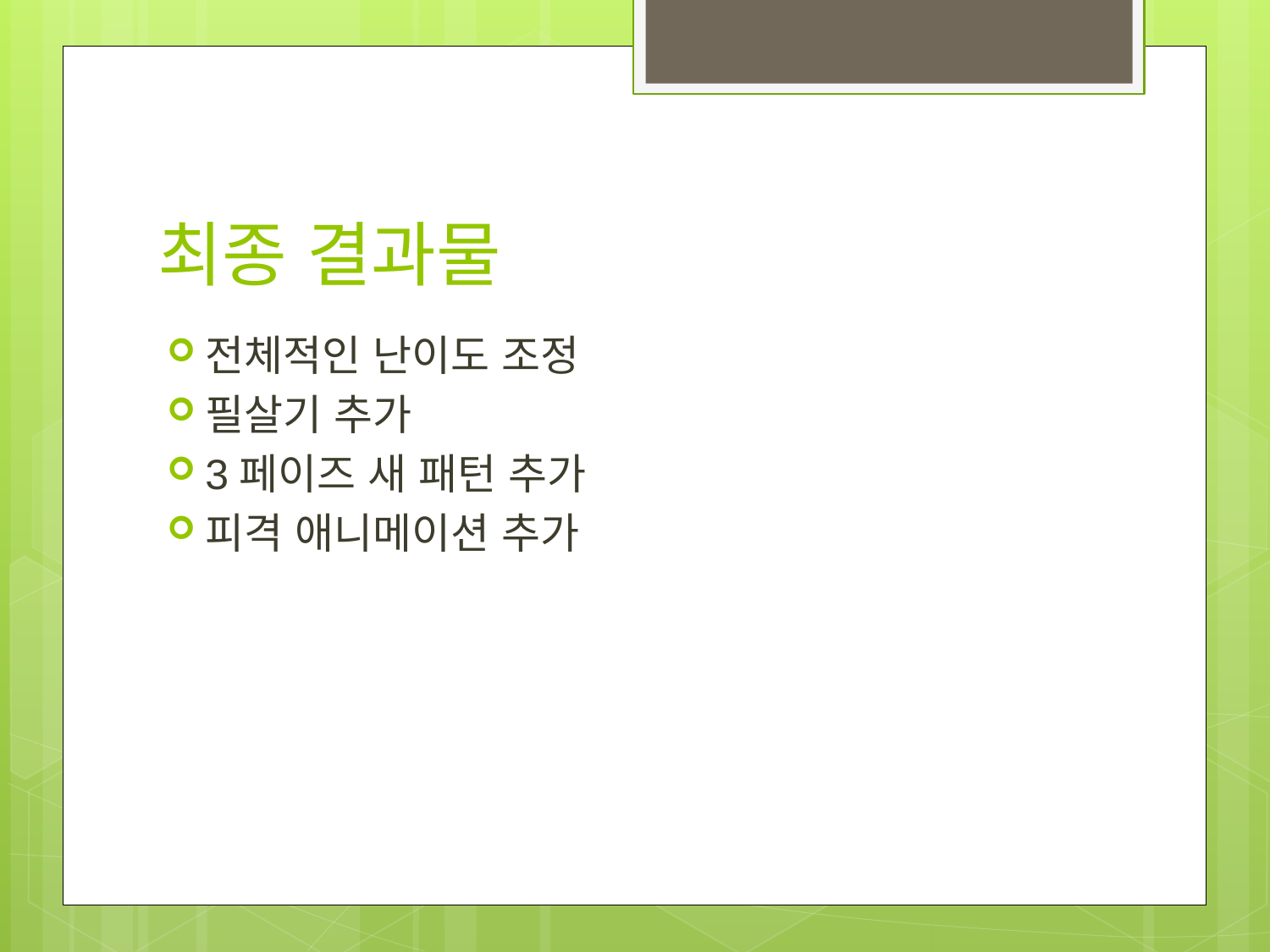

# 최종 결과물
전체적인 난이도 조정
필살기 추가
3페이즈 새 패턴 추가
피격 애니메이션 추가